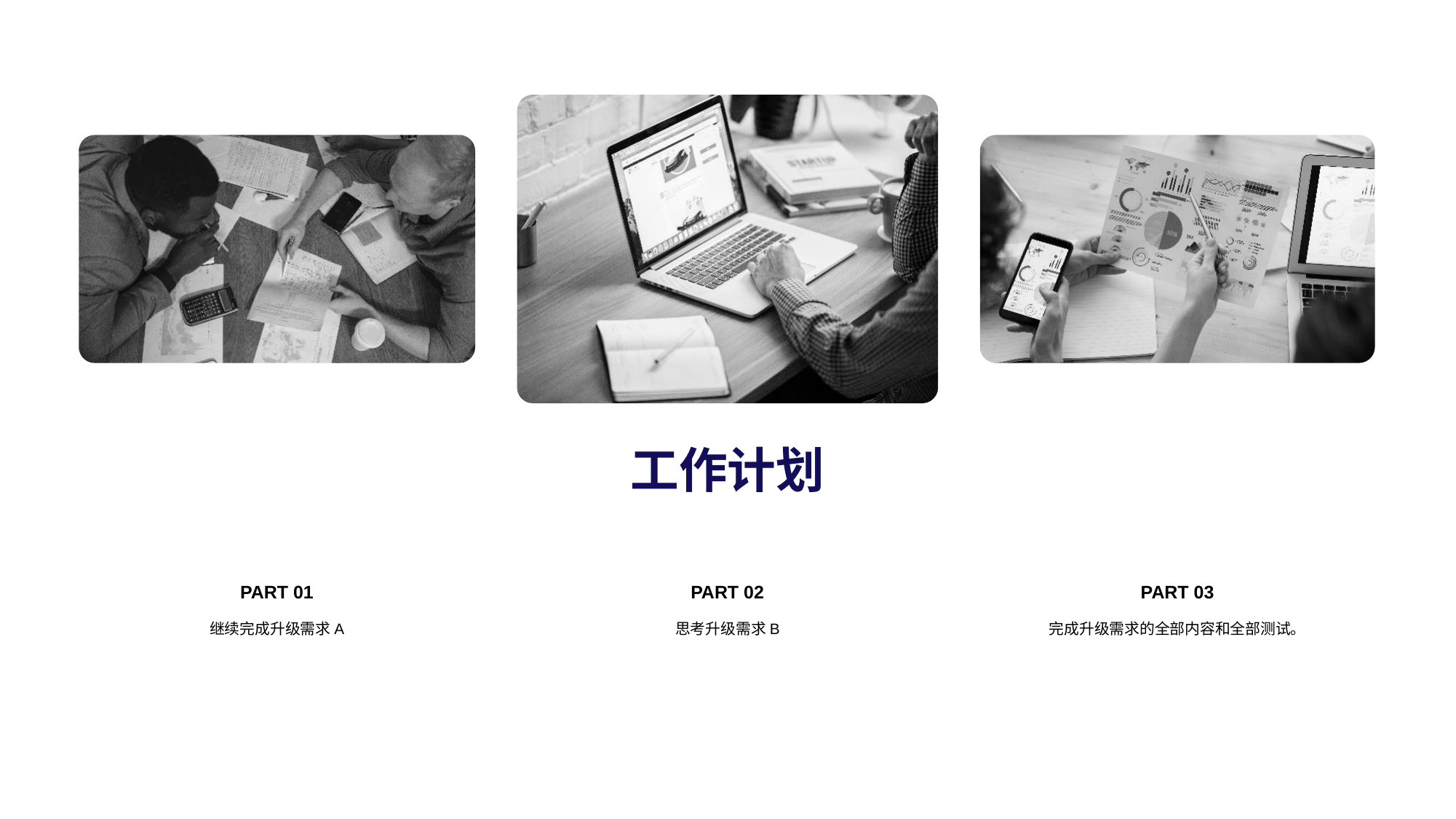

工作计划
PART 01
PART 02
PART 03
思考升级需求B
完成升级需求的全部内容和全部测试。
继续完成升级需求A